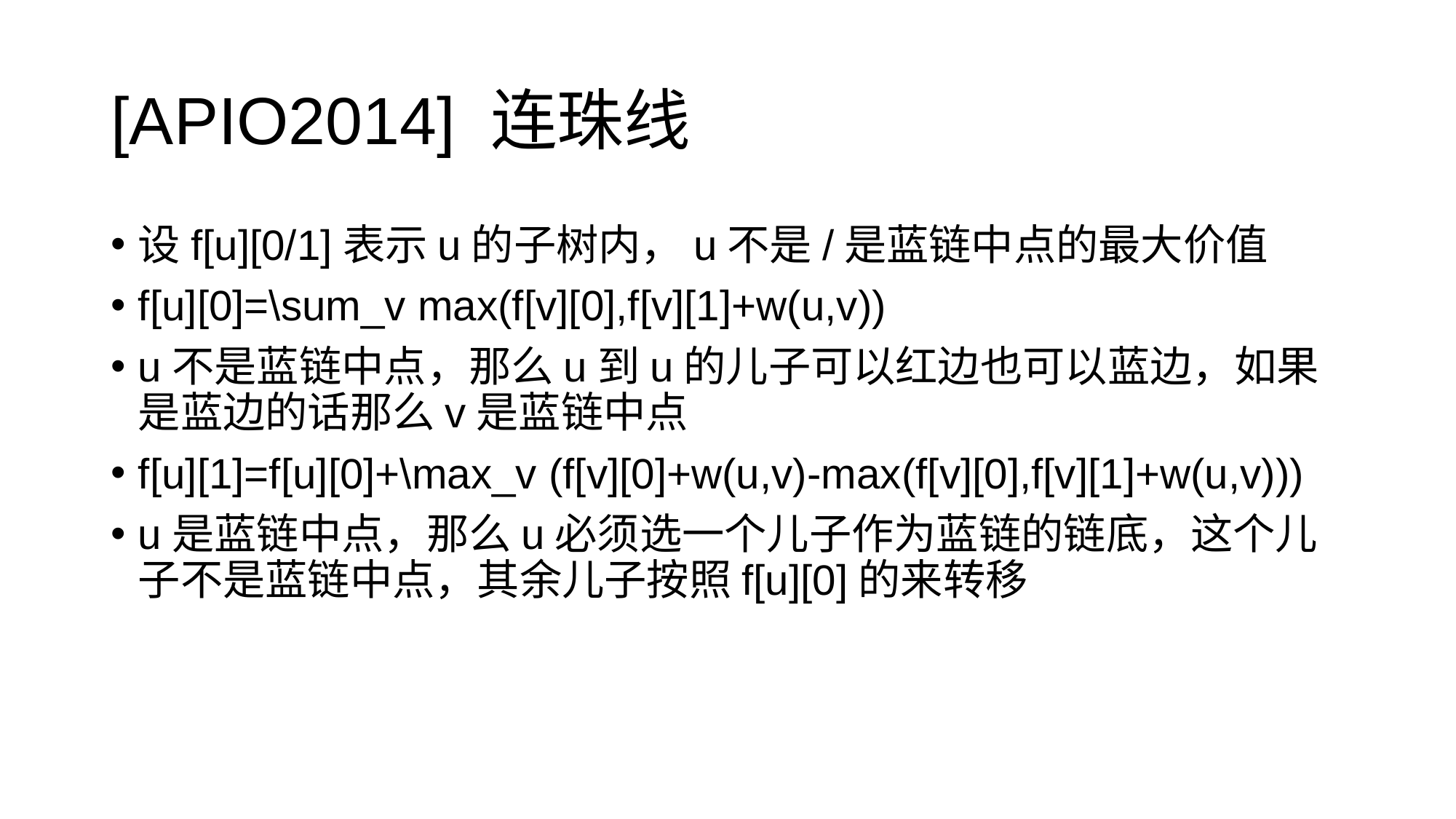

# [APIO2014] 连珠线
设f[u][0/1]表示u的子树内，u不是/是蓝链中点的最大价值
f[u][0]=\sum_v max(f[v][0],f[v][1]+w(u,v))
u不是蓝链中点，那么u到u的儿子可以红边也可以蓝边，如果是蓝边的话那么v是蓝链中点
f[u][1]=f[u][0]+\max_v (f[v][0]+w(u,v)-max(f[v][0],f[v][1]+w(u,v)))
u是蓝链中点，那么u必须选一个儿子作为蓝链的链底，这个儿子不是蓝链中点，其余儿子按照f[u][0]的来转移